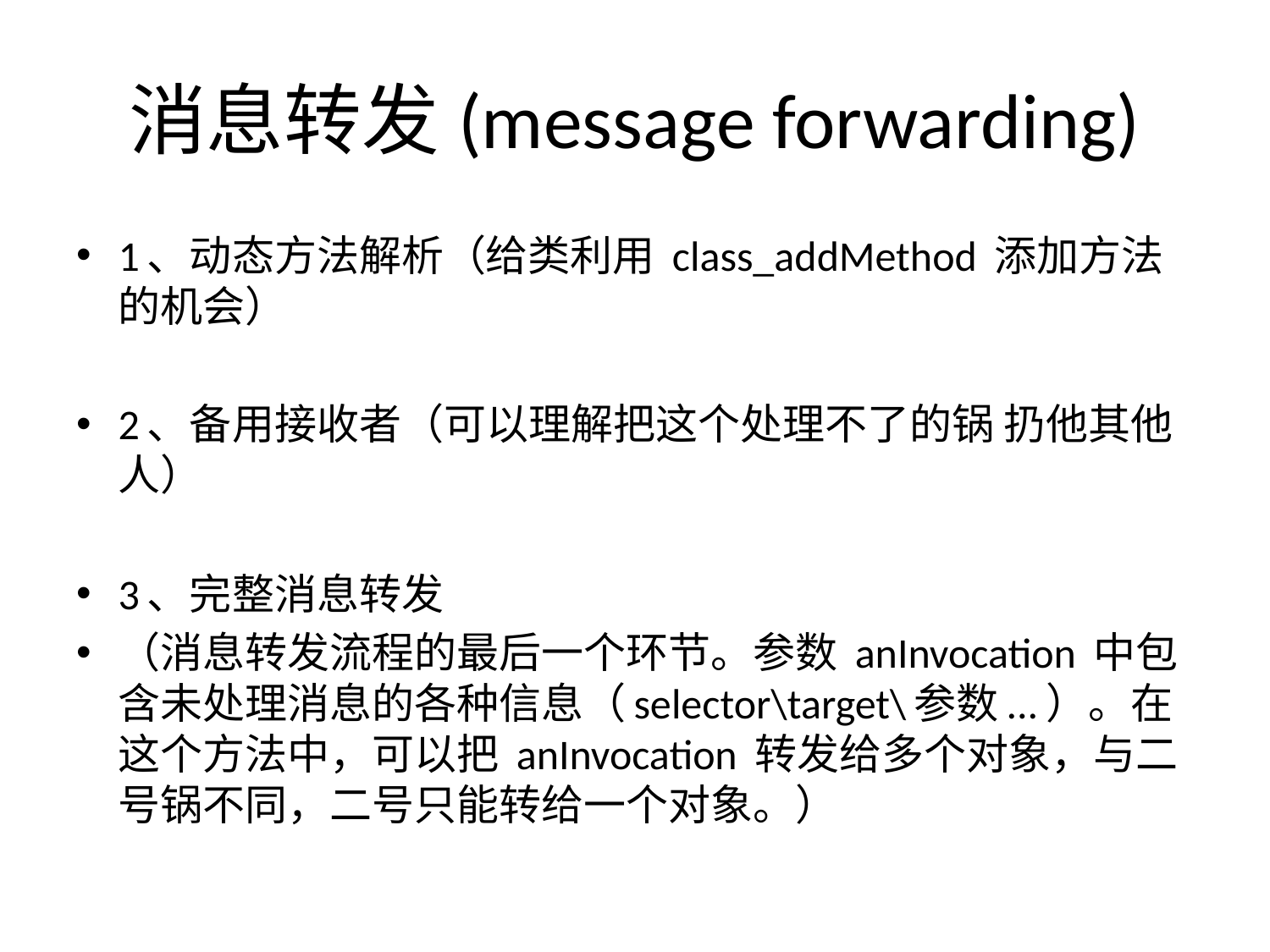

# 消息转发(message forwarding)
1、动态方法解析（给类利用 class_addMethod 添加方法的机会）

2、备用接收者（可以理解把这个处理不了的锅 扔他其他人）

3、完整消息转发
（消息转发流程的最后一个环节。参数 anInvocation 中包含未处理消息的各种信息（selector\target\参数...）。在这个方法中，可以把 anInvocation 转发给多个对象，与二号锅不同，二号只能转给一个对象。）